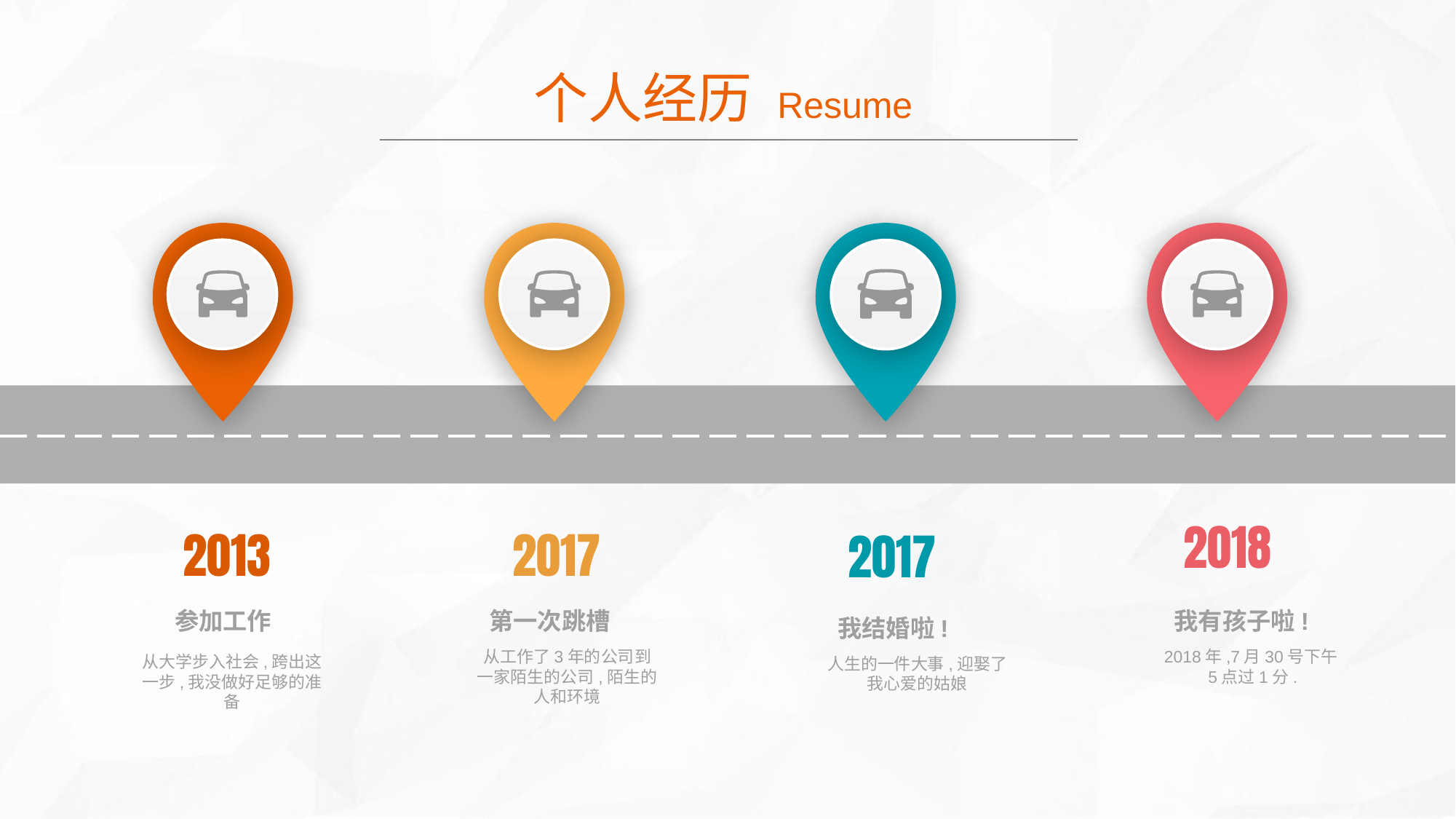

个人经历 Resume

2018
2013
2017
2017
参加工作

第一次跳槽
从工作了3年的公司到一家陌生的公司,陌生的人和环境
我有孩子啦!
2018年,7月30号下午5点过1分.
我结婚啦!
人生的一件大事,迎娶了我心爱的姑娘
从大学步入社会,跨出这一步,我没做好足够的准备